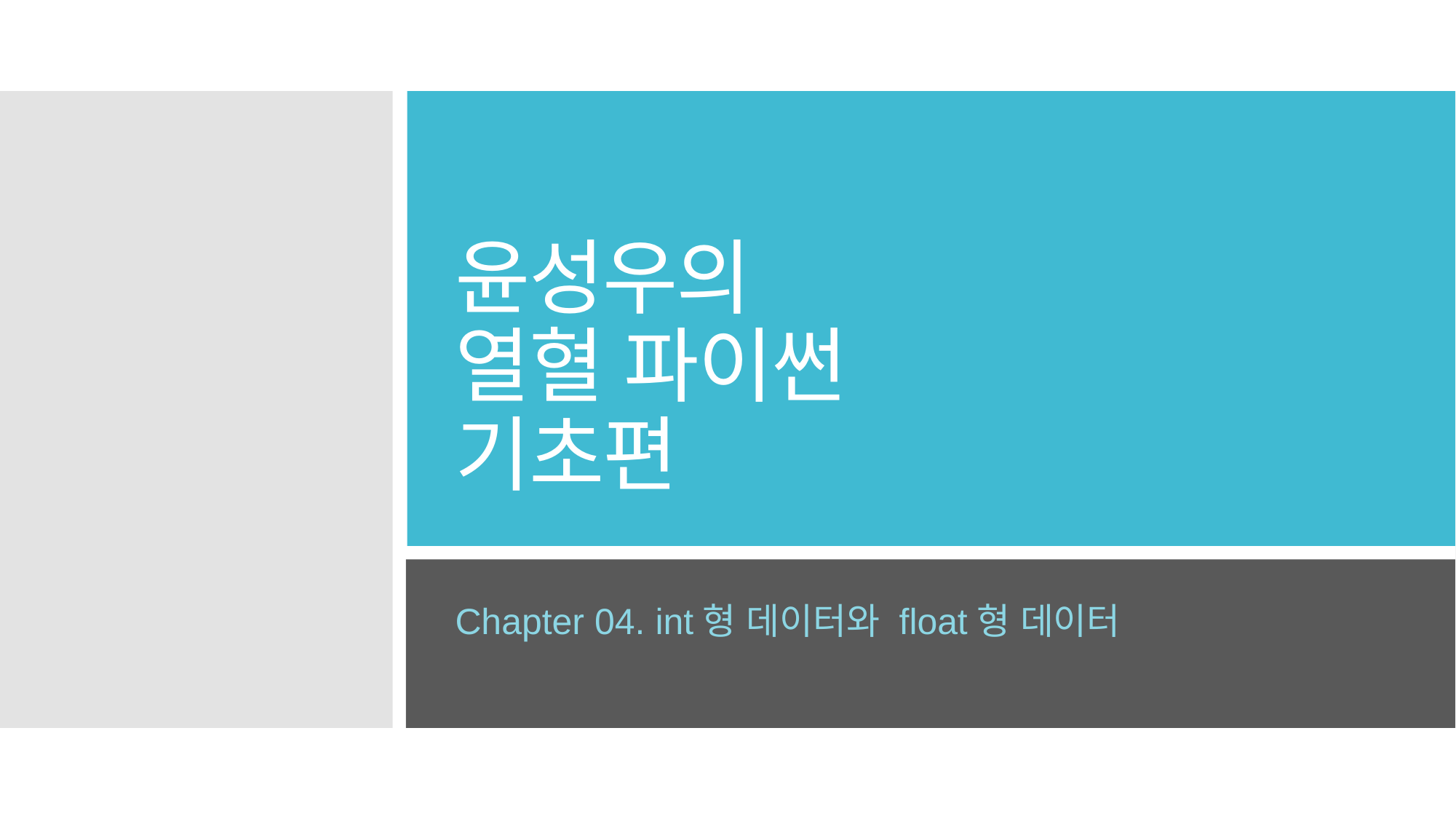

# 윤성우의 열혈 파이썬 기초편

Chapter 04. int형 데이터와 float형 데이터